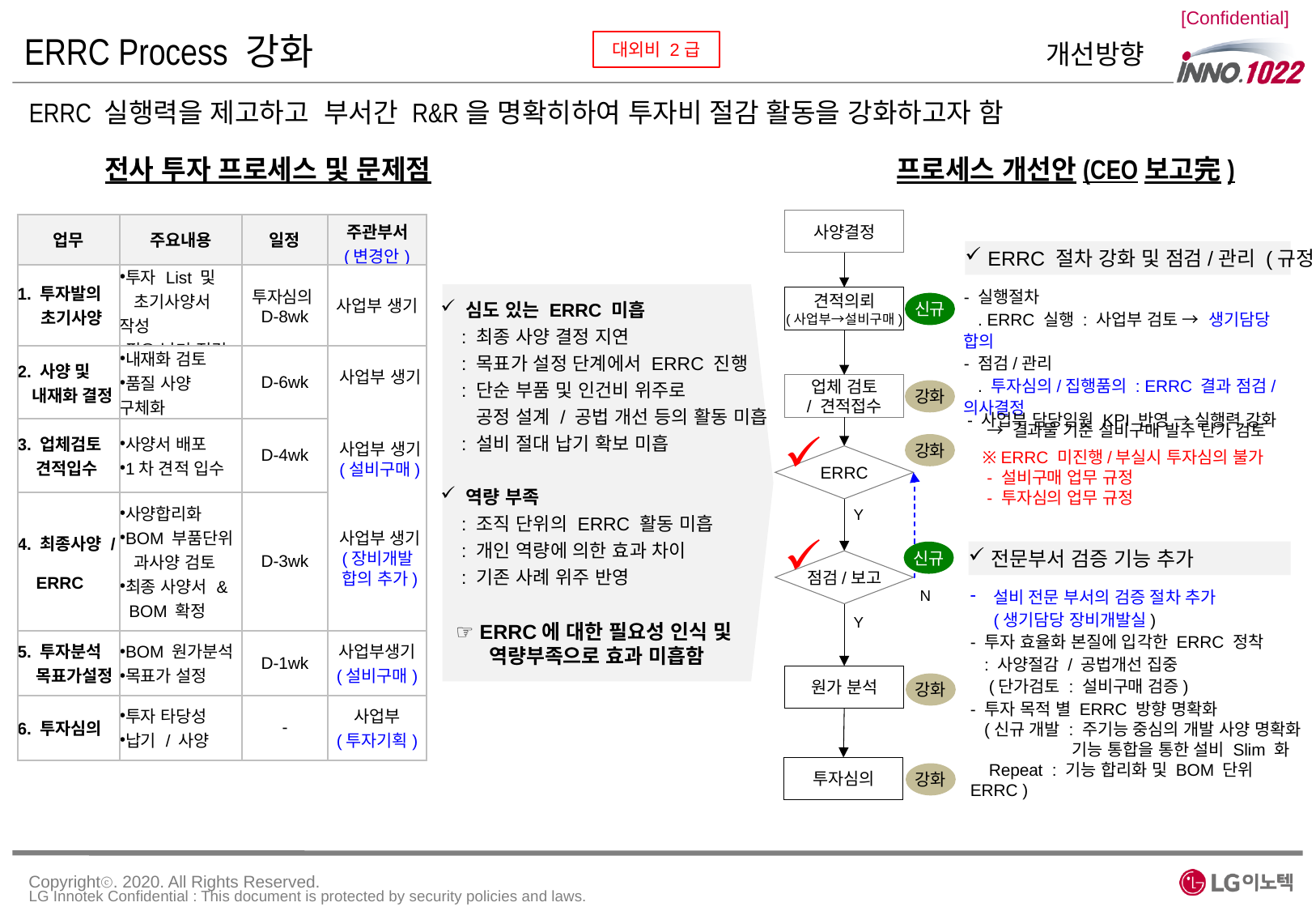

ERRC Process 강화
개선방향
ERRC 실행력을 제고하고  부서간 R&R을 명확히하여 투자비 절감 활동을 강화하고자 함
전사 투자 프로세스 및 문제점
프로세스 개선안(CEO보고完)
사양결정
| 업무 | 주요내용 | 일정 | 주관부서 (변경안) |
| --- | --- | --- | --- |
| 1. 투자발의 초기사양 | 투자 List 및 초기사양서 작성 필요 납기 점검 | 투자심의 D-8wk | 사업부 생기 |
| 2. 사양 및 내재화 결정 | 내재화 검토 품질 사양 구체화 | D-6wk |  |
| 3. 업체검토 견적입수 | 사양서 배포 1차 견적 입수 | D-4wk |  |
| 4. 최종사양 / ERRC | 사양합리화 BOM 부품단위 과사양 검토 최종 사양서 & BOM 확정 | D-3wk |  |
| 5. 투자분석 목표가설정 | BOM 원가분석 목표가 설정 | D-1wk | 사업부생기 (설비구매) |
| 6. 투자심의 | 투자 타당성 납기 / 사양 | - | 사업부 (투자기획) |
ERRC 절차 강화 및 점검/관리 (규정화)

- 실행절차
   . ERRC 실행 : 사업부 검토 →  생기담당 합의
- 점검/관리
   . 투자심의/집행품의 : ERRC 결과 점검/의사결정
     → 결과물 기준 설비구매 발주 단가 검토
견적의뢰
(사업부→설비구매)
 심도 있는 ERRC 미흡
    : 최종 사양 결정 지연
    : 목표가 설정 단계에서 ERRC 진행
    : 단순 부품 및 인건비 위주로
      공정 설계 / 공법 개선 등의 활동 미흡
    : 설비 절대 납기 확보 미흡

 역량 부족
    : 조직 단위의 ERRC 활동 미흡
    : 개인 역량에 의한 효과 차이
    : 기존 사례 위주 반영
신규
사업부 생기
업체 검토
/ 견적접수
강화
- 사업부 담당임원 KPI 반영 → 실행력 강화

사업부 생기
(설비구매)
강화
※ ERRC 미진행/부실시 투자심의 불가
 - 설비구매 업무 규정
 - 투자심의 업무 규정
ERRC
Y
사업부 생기
(장비개발
합의 추가)

신규
전문부서 검증 기능 추가
점검/보고
N
설비 전문 부서의 검증 절차 추가
     (생기담당 장비개발실)
- 투자 효율화 본질에 입각한 ERRC 정착
   : 사양절감 / 공법개선 집중
    (단가검토 : 설비구매 검증)
- 투자 목적 별 ERRC 방향 명확화
   (신규 개발 : 주기능 중심의 개발 사양 명확화
                     기능 통합을 통한 설비 Slim 화
    Repeat  : 기능 합리화 및 BOM 단위 ERRC )
Y
☞ ERRC에 대한 필요성 인식 및
     역량부족으로 효과 미흡함
원가 분석
강화
투자심의
강화